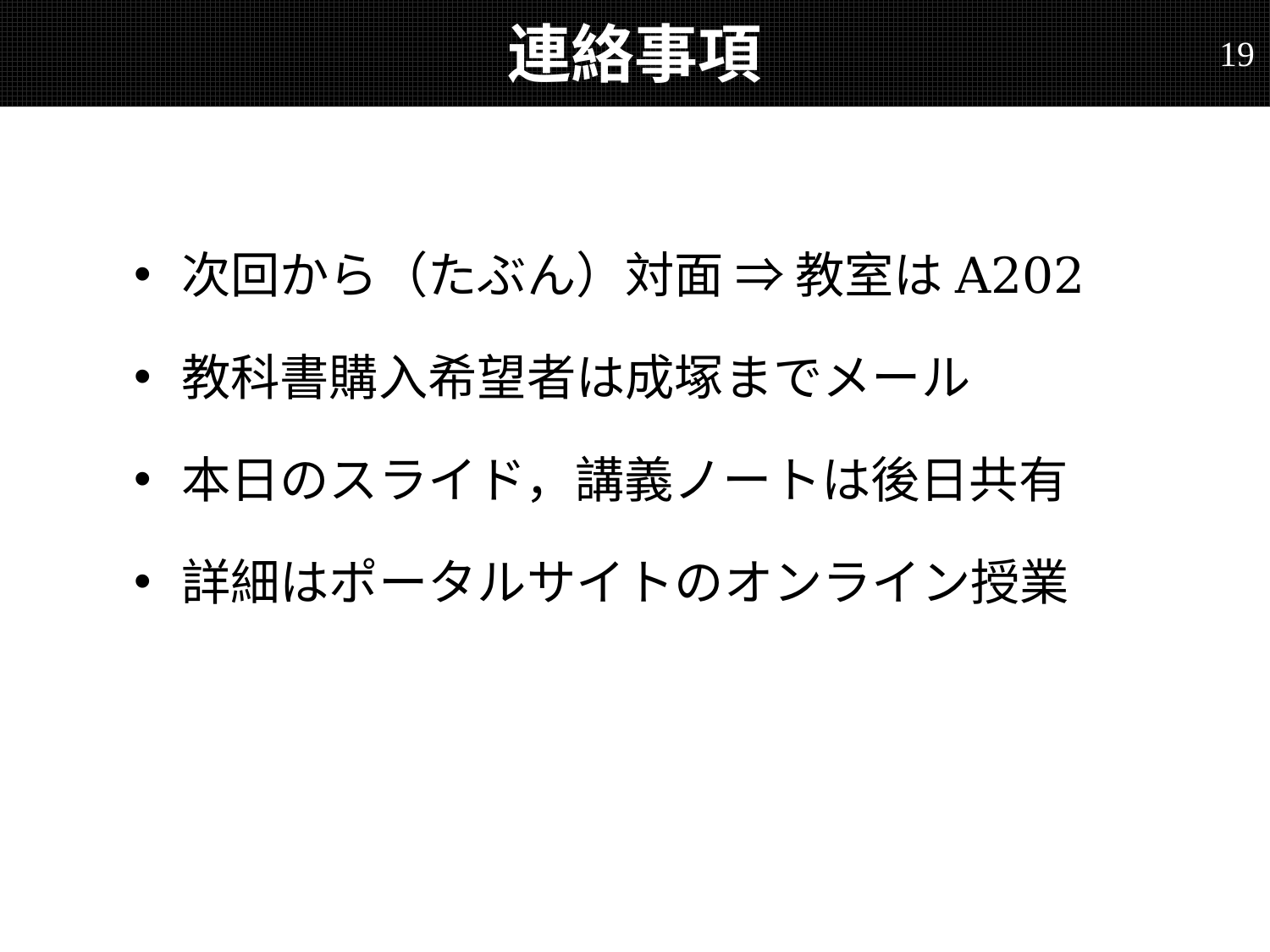

# 連絡事項
19
次回から（たぶん）対面 ⇒ 教室はA202
教科書購入希望者は成塚までメール
本日のスライド，講義ノートは後日共有
詳細はポータルサイトのオンライン授業